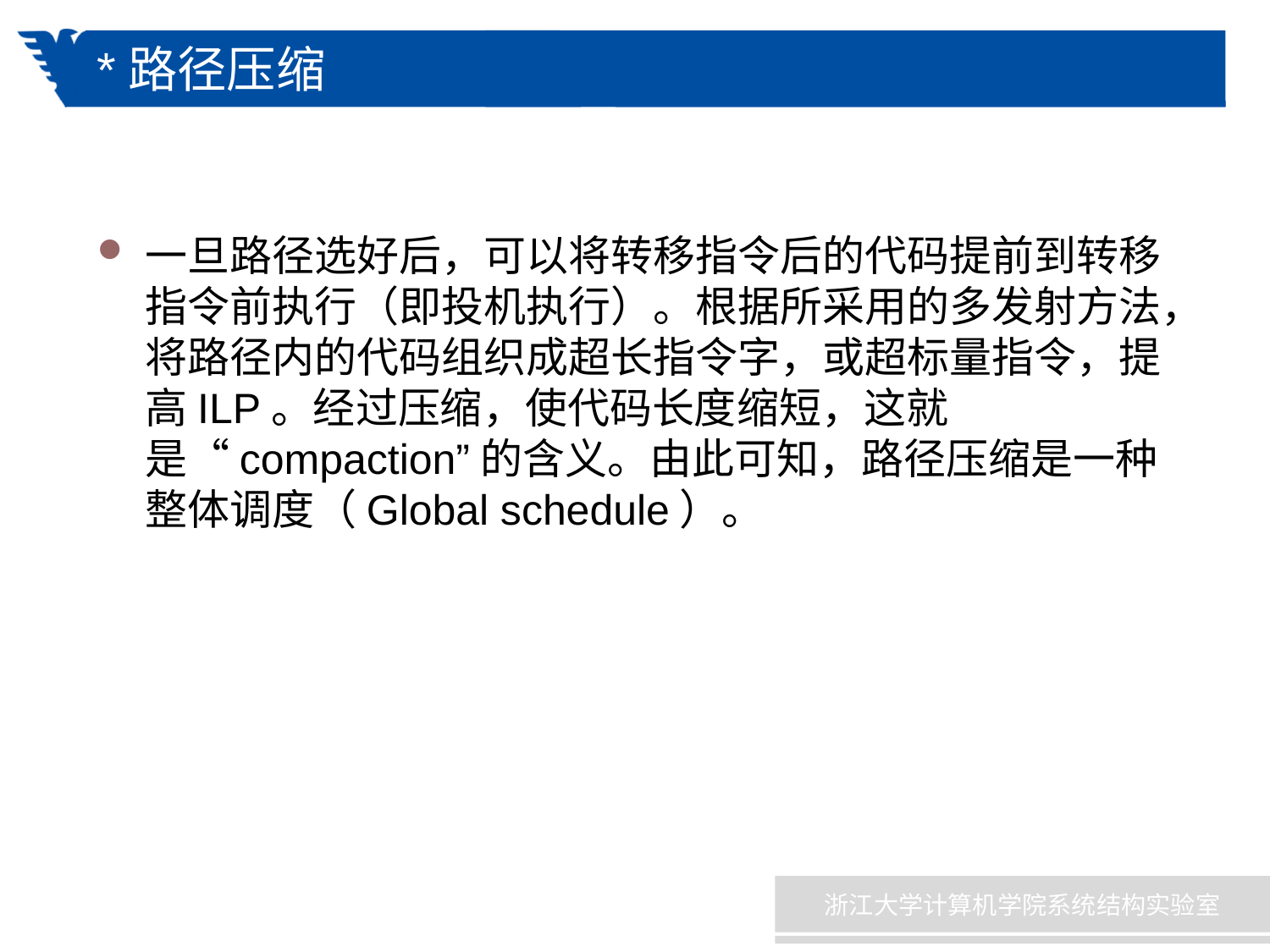

# *路径压缩
一旦路径选好后，可以将转移指令后的代码提前到转移指令前执行（即投机执行）。根据所采用的多发射方法，将路径内的代码组织成超长指令字，或超标量指令，提高ILP。经过压缩，使代码长度缩短，这就是“compaction”的含义。由此可知，路径压缩是一种整体调度（Global schedule）。